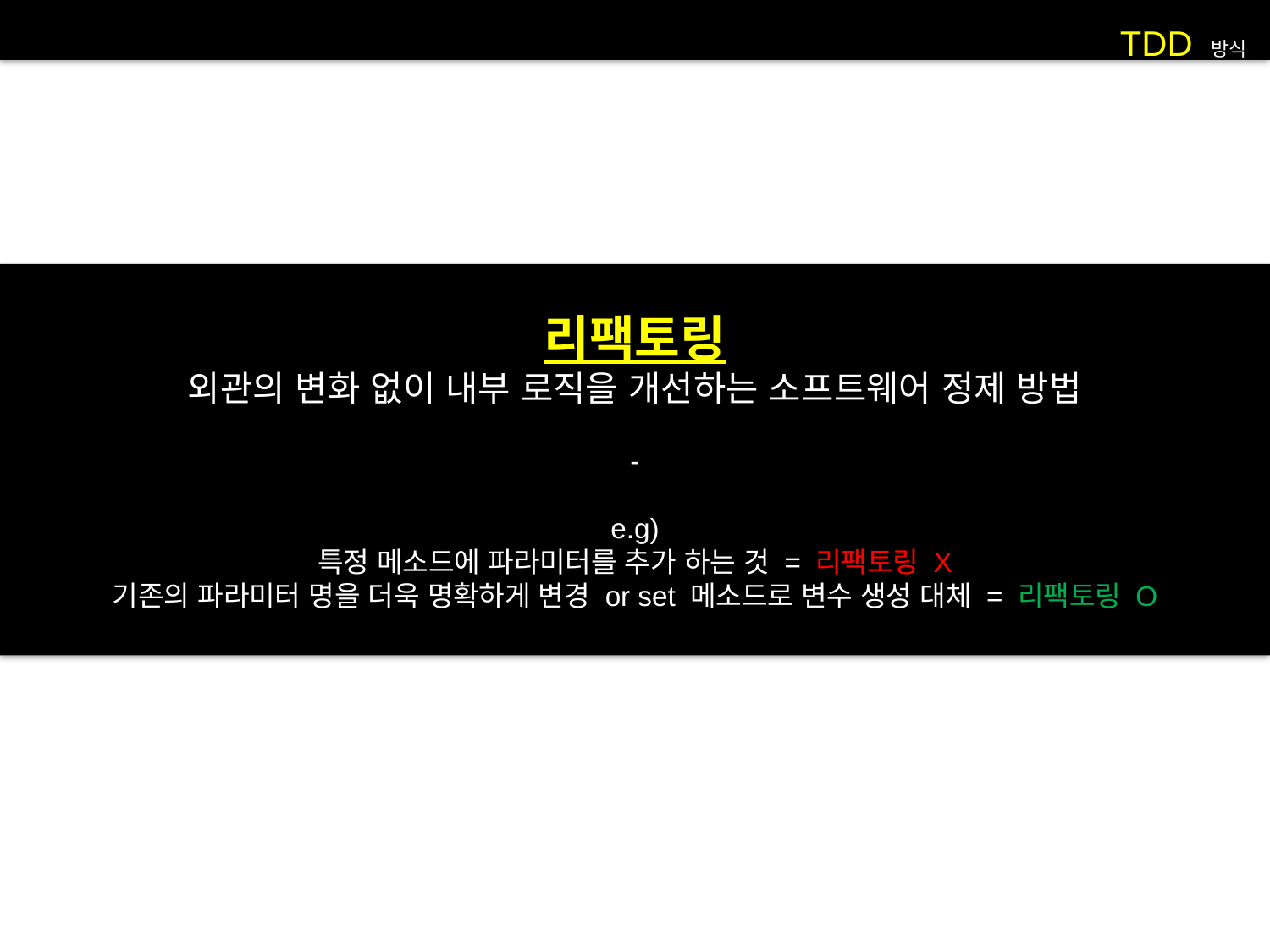

TDD 방식
리팩토링
외관의 변화 없이 내부 로직을 개선하는 소프트웨어 정제 방법

-

e.g)
특정 메소드에 파라미터를 추가 하는 것 = 리팩토링 X
기존의 파라미터 명을 더욱 명확하게 변경 or set 메소드로 변수 생성 대체 = 리팩토링 O